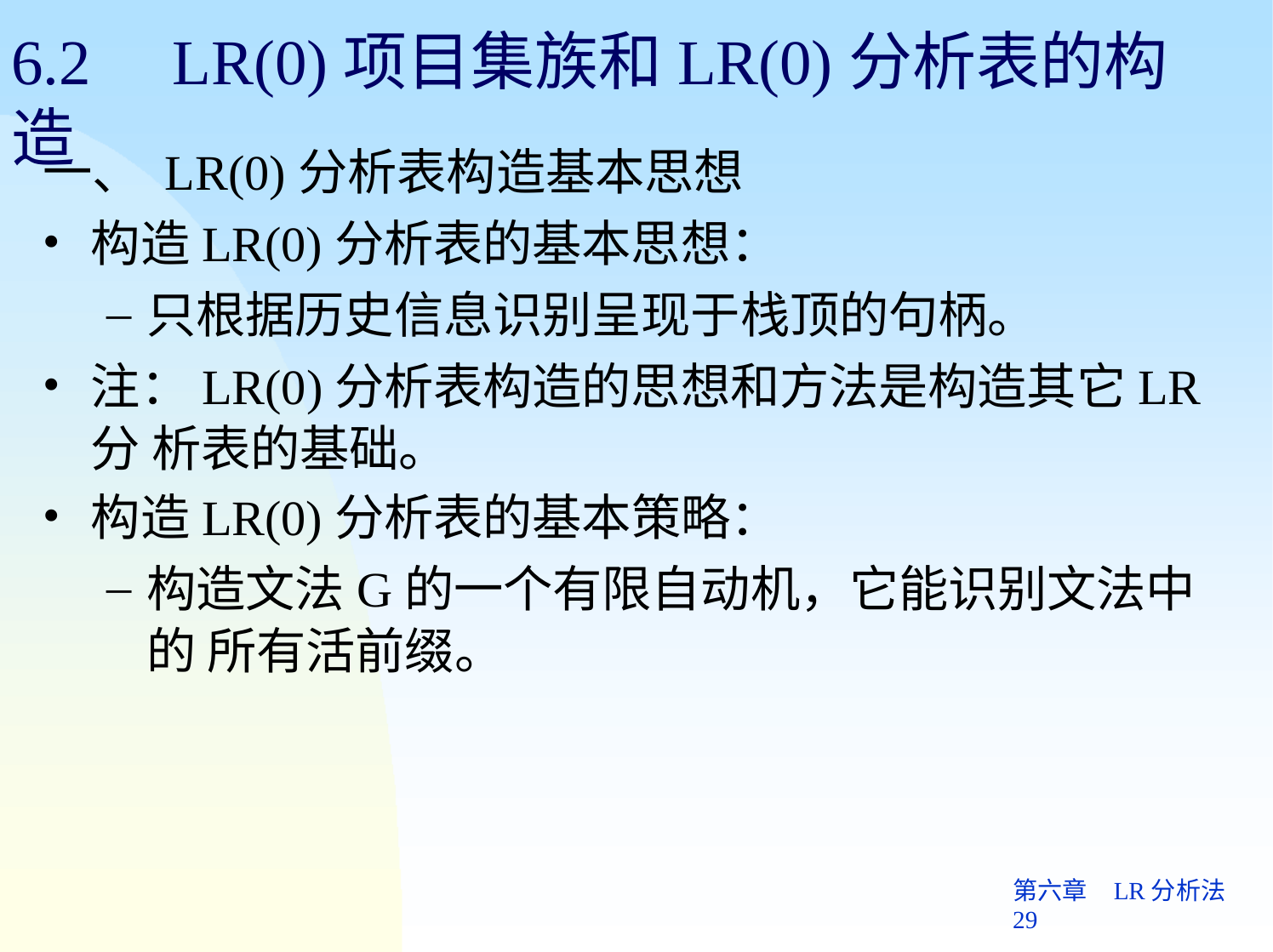

# 6.2	LR(0)项目集族和LR(0)分析表的构造
一、 LR(0)分析表构造基本思想
构造LR(0)分析表的基本思想：
只根据历史信息识别呈现于栈顶的句柄。
注：LR(0)分析表构造的思想和方法是构造其它LR分 析表的基础。
构造LR(0)分析表的基本策略：
构造文法G的一个有限自动机，它能识别文法中的 所有活前缀。
第六章	LR分析法 29